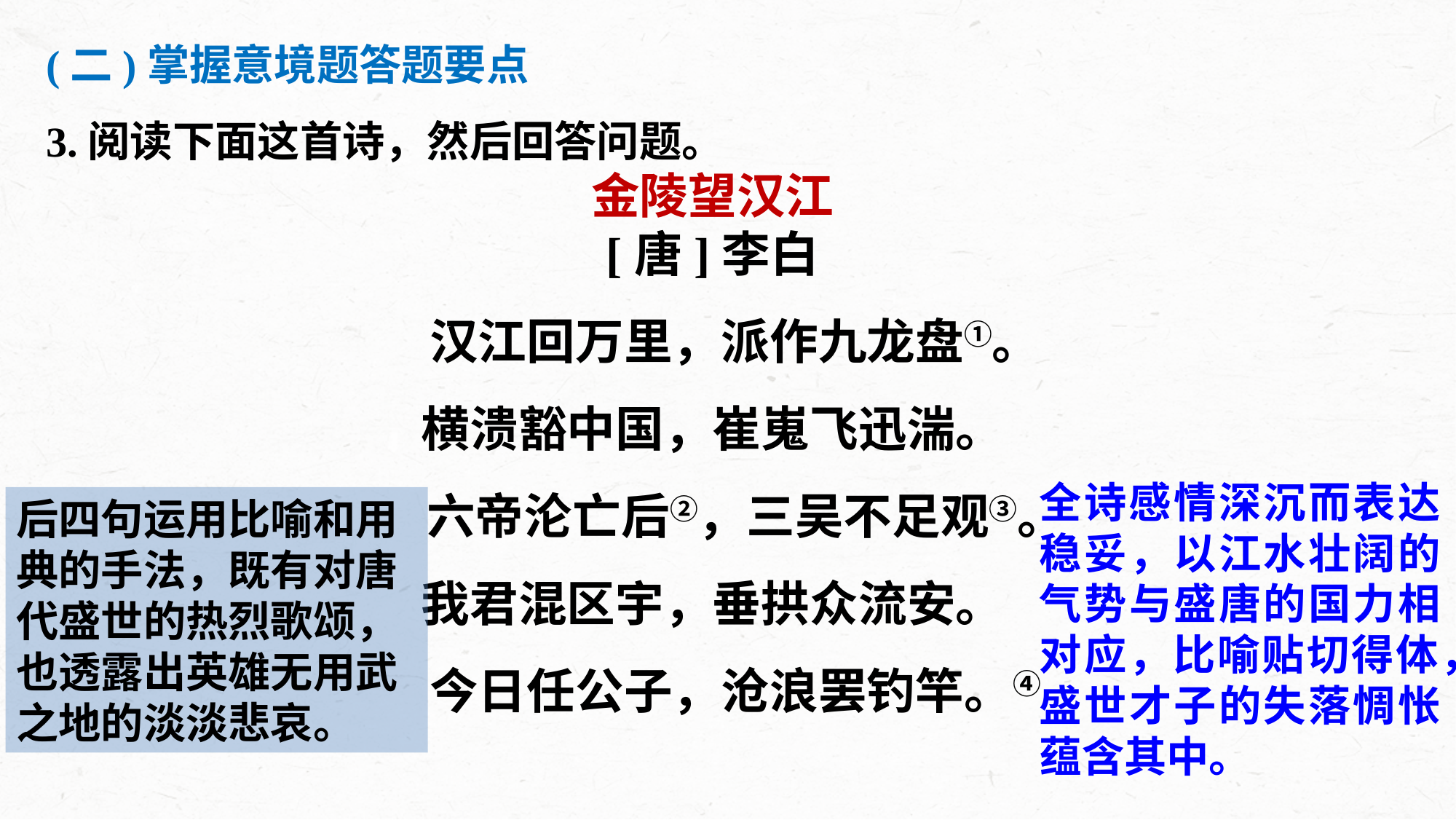

(二)掌握意境题答题要点
3.阅读下面这首诗，然后回答问题。
金陵望汉江
[唐]李白
   汉江回万里，派作九龙盘①。
横溃豁中国，崔嵬飞迅湍。
     六帝沦亡后②，三吴不足观③。
我君混区宇，垂拱众流安。
   今日任公子，沧浪罢钓竿。④
全诗感情深沉而表达稳妥，以江水壮阔的气势与盛唐的国力相对应，比喻贴切得体，盛世才子的失落惆怅蕴含其中。
后四句运用比喻和用典的手法，既有对唐代盛世的热烈歌颂，也透露出英雄无用武之地的淡淡悲哀。